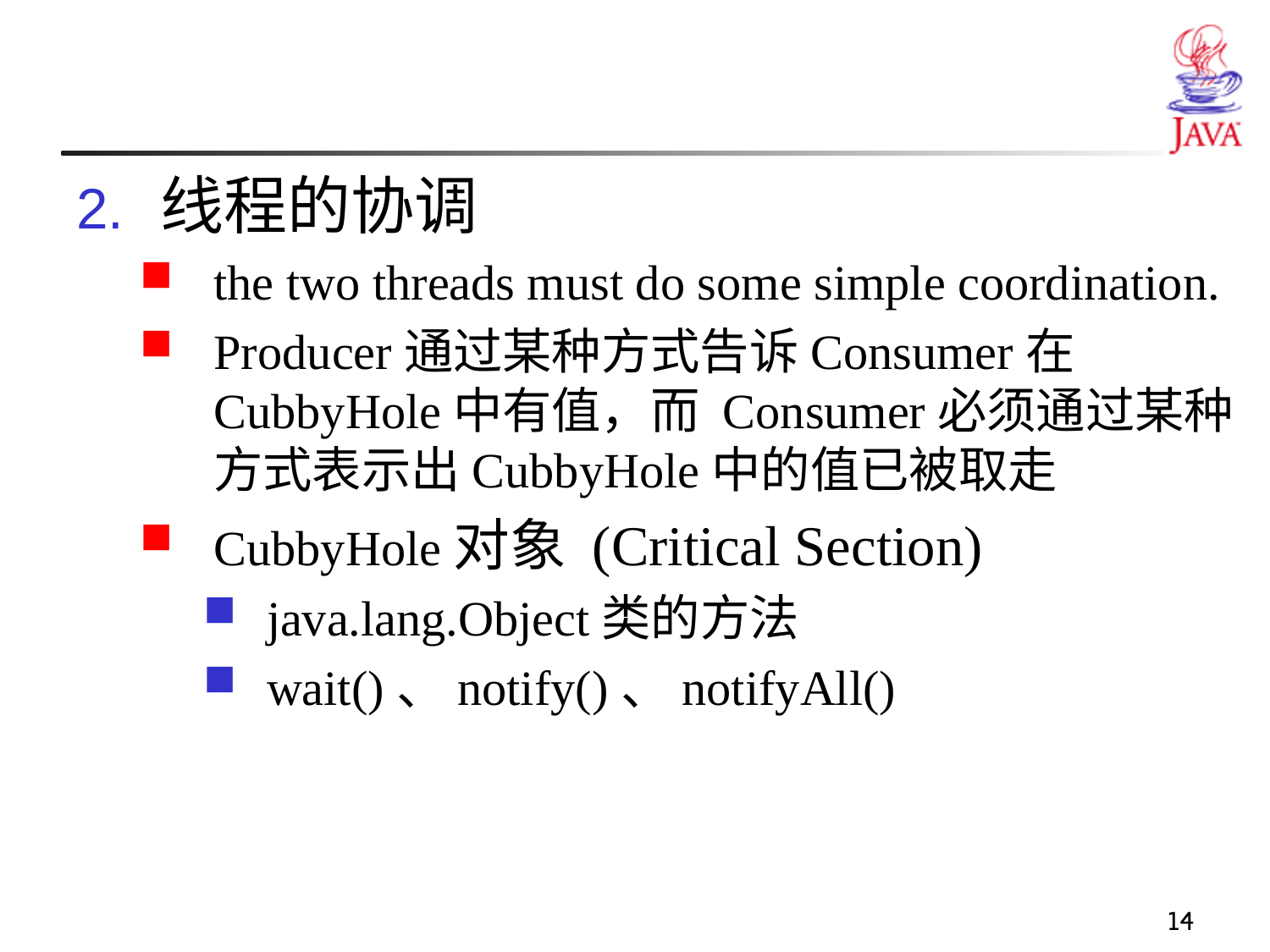

#
线程的协调
the two threads must do some simple coordination.
Producer通过某种方式告诉Consumer在CubbyHole中有值，而 Consumer必须通过某种方式表示出CubbyHole中的值已被取走
CubbyHole对象 (Critical Section)
java.lang.Object类的方法
wait()、notify()、notifyAll()
14